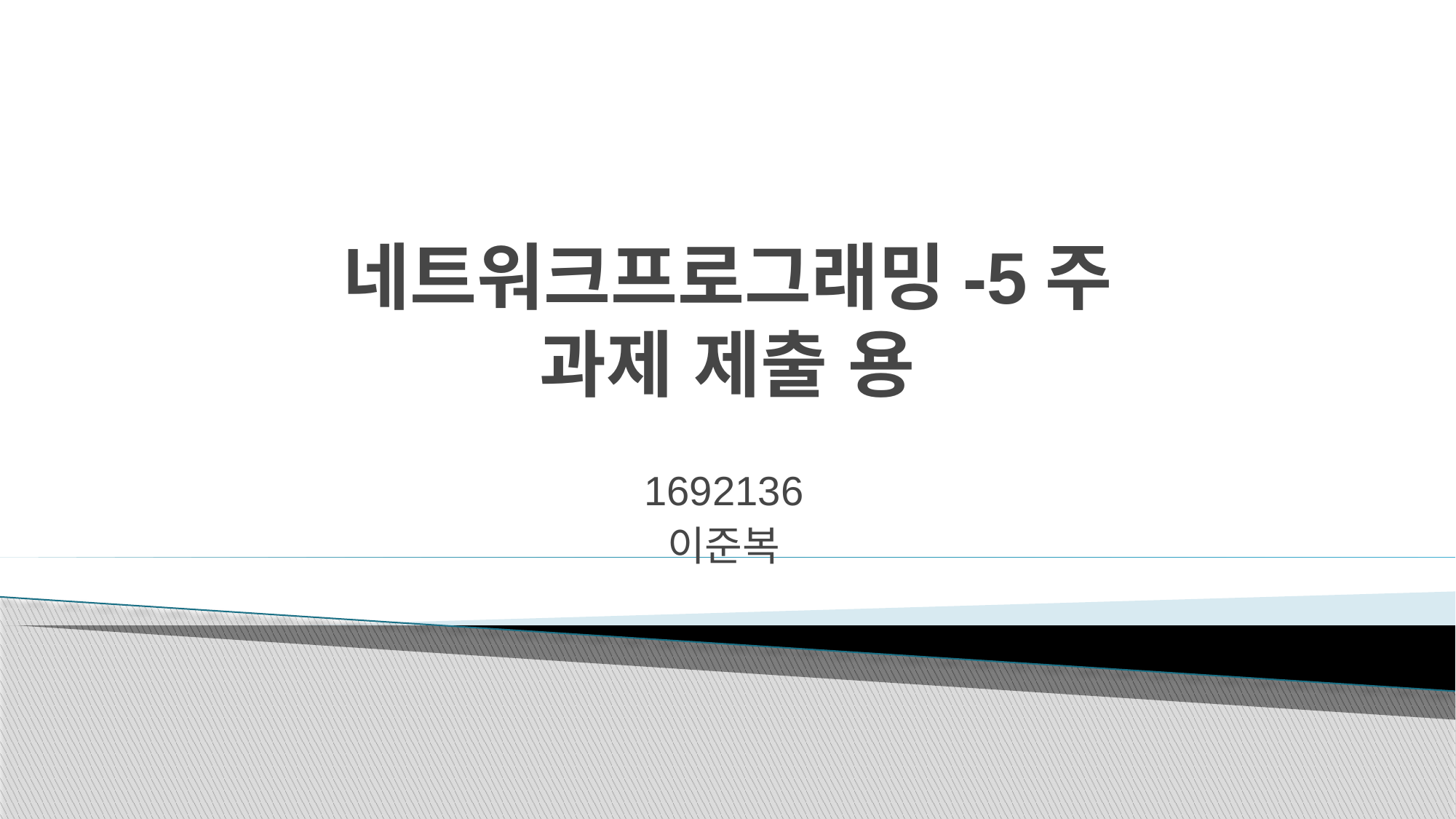

# 네트워크프로그래밍-5주 과제 제출 용
1692136
이준복